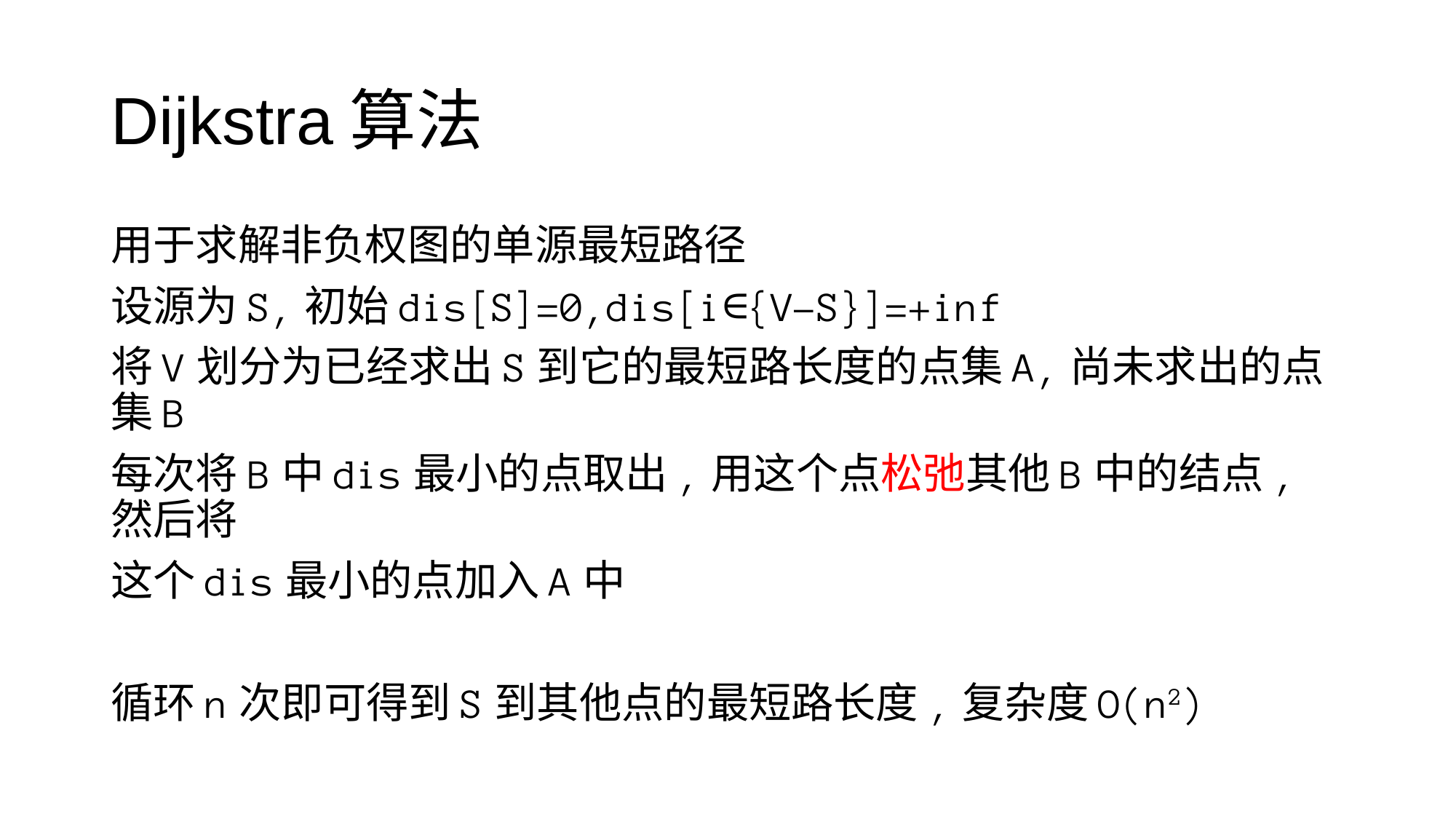

# Dijkstra算法
用于求解非负权图的单源最短路径
设源为S,初始dis[S]=0,dis[i∈{V-S}]=+inf
将V划分为已经求出S到它的最短路长度的点集A,尚未求出的点集B
每次将B中dis最小的点取出,用这个点松弛其他B中的结点,然后将
这个dis最小的点加入A中

循环n次即可得到S到其他点的最短路长度,复杂度O(n2)